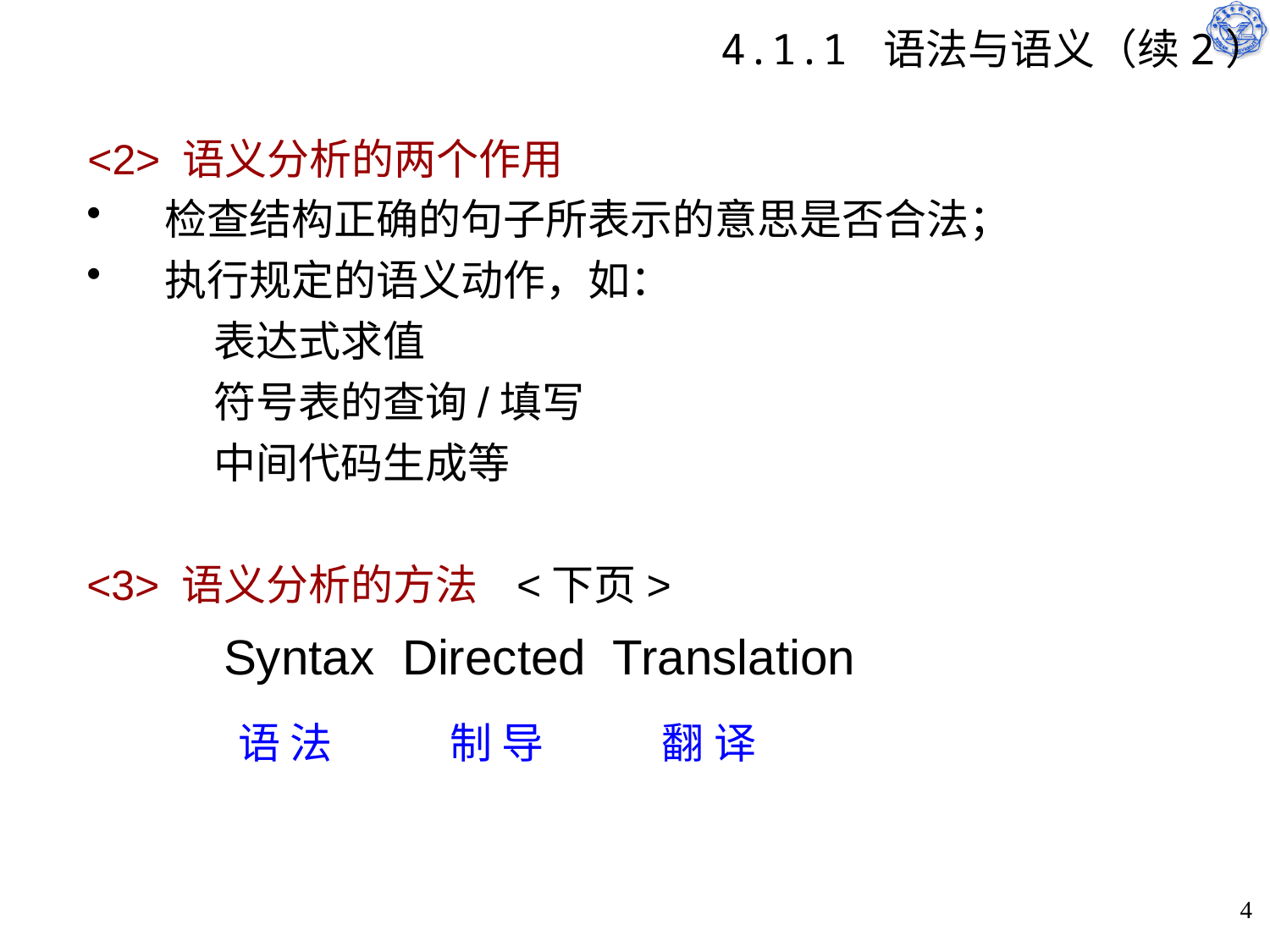

# 4.1.1 语法与语义（续2）
<2> 语义分析的两个作用
    检查结构正确的句子所表示的意思是否合法；
    执行规定的语义动作，如：
	表达式求值
	符号表的查询/填写
	中间代码生成等

<3> 语义分析的方法   <下页>
Syntax  Directed  Translation
语 法
制 导
翻 译
4